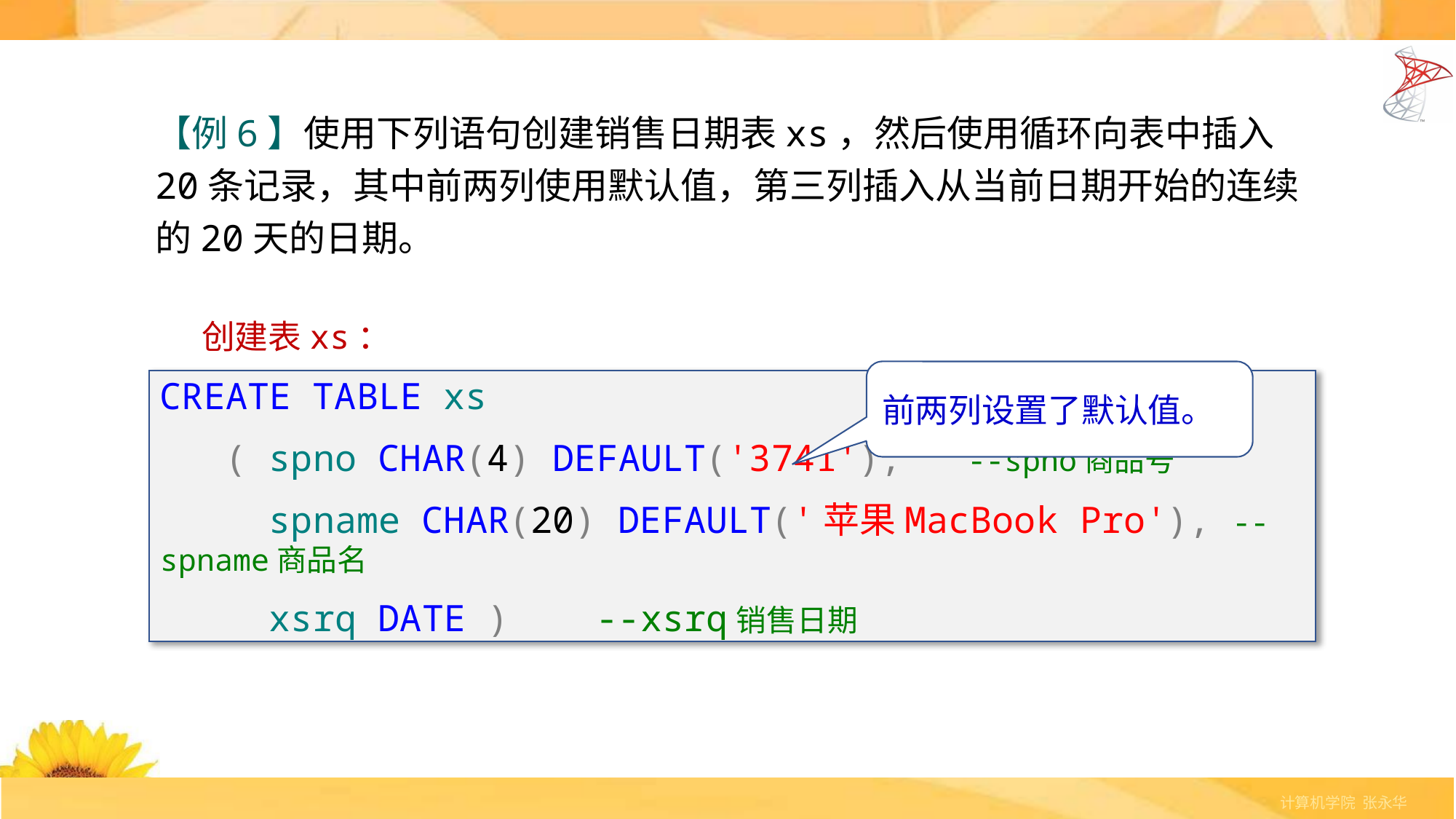

【例6】使用下列语句创建销售日期表xs，然后使用循环向表中插入20条记录，其中前两列使用默认值，第三列插入从当前日期开始的连续的20天的日期。
创建表xs：
前两列设置了默认值。
CREATE TABLE xs
   ( spno CHAR(4) DEFAULT('3741'),   --spno商品号
     spname CHAR(20) DEFAULT('苹果MacBook Pro'), --spname商品名
     xsrq DATE )    --xsrq销售日期